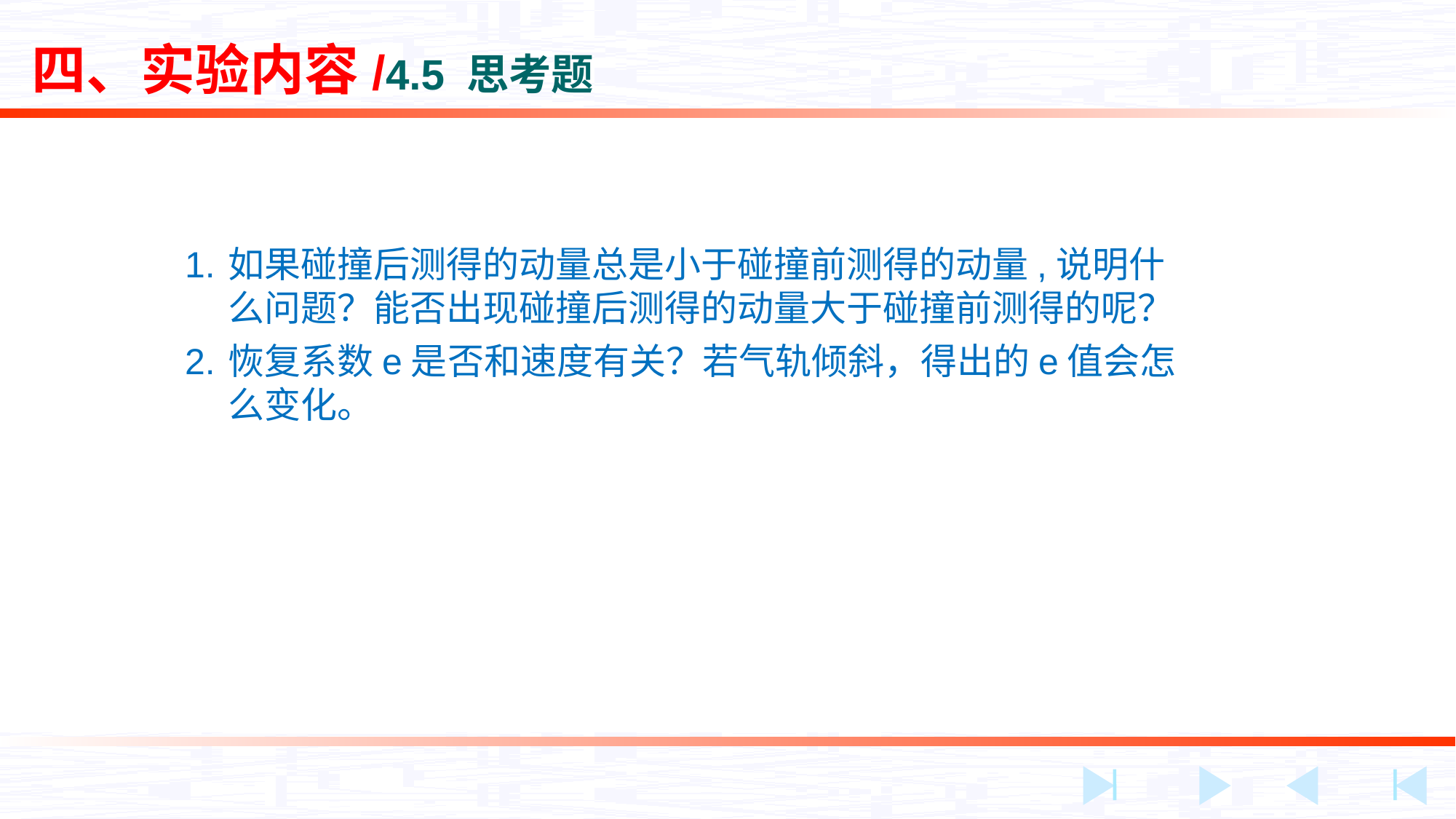

四、实验内容/4.5 思考题
如果碰撞后测得的动量总是小于碰撞前测得的动量,说明什么问题？能否出现碰撞后测得的动量大于碰撞前测得的呢？
恢复系数e是否和速度有关？若气轨倾斜，得出的e值会怎么变化。